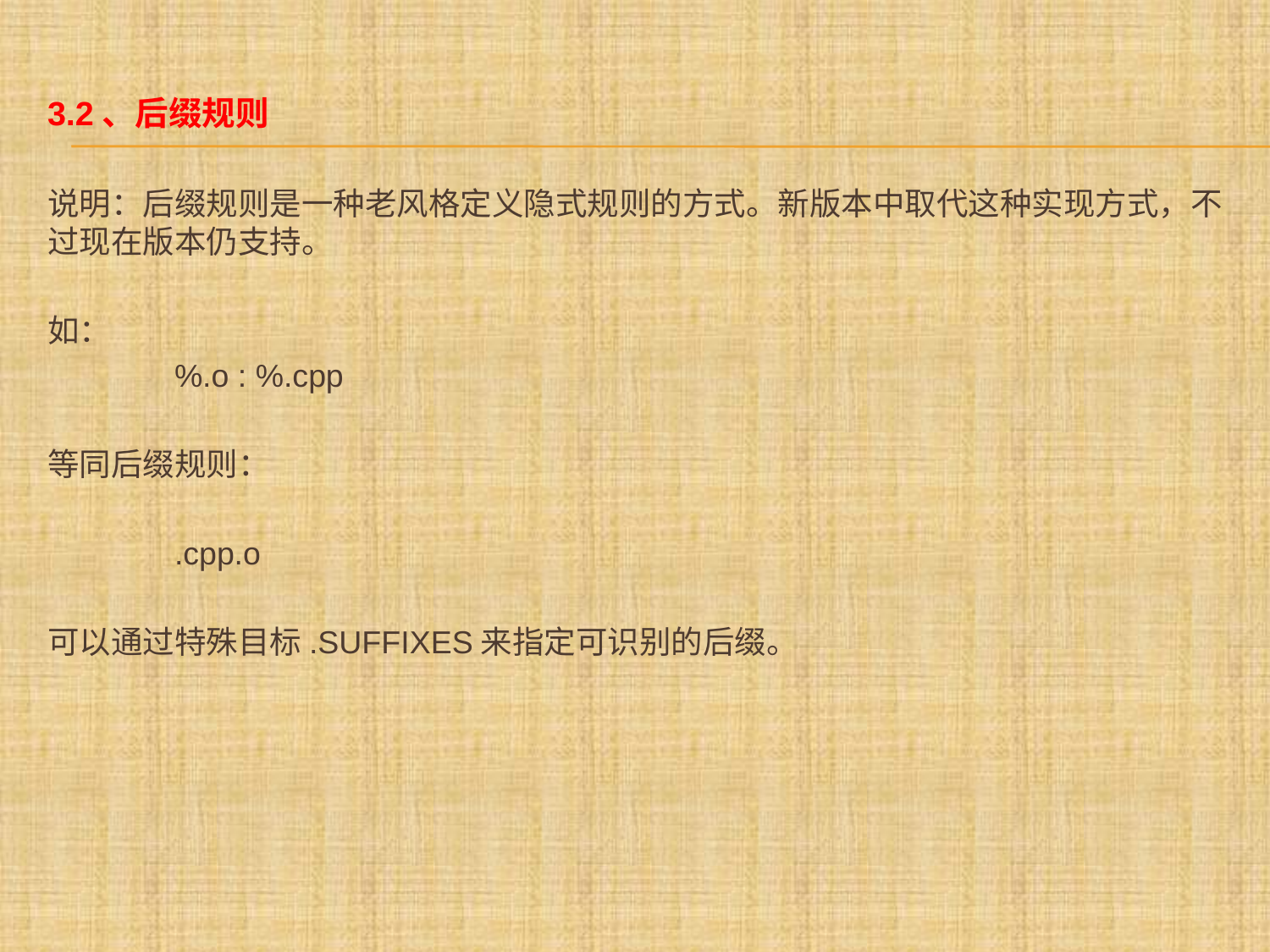

3.2、后缀规则

说明：后缀规则是一种老风格定义隐式规则的方式。新版本中取代这种实现方式，不过现在版本仍支持。

如：
	%.o : %.cpp

等同后缀规则：

	.cpp.o

可以通过特殊目标.SUFFIXES来指定可识别的后缀。